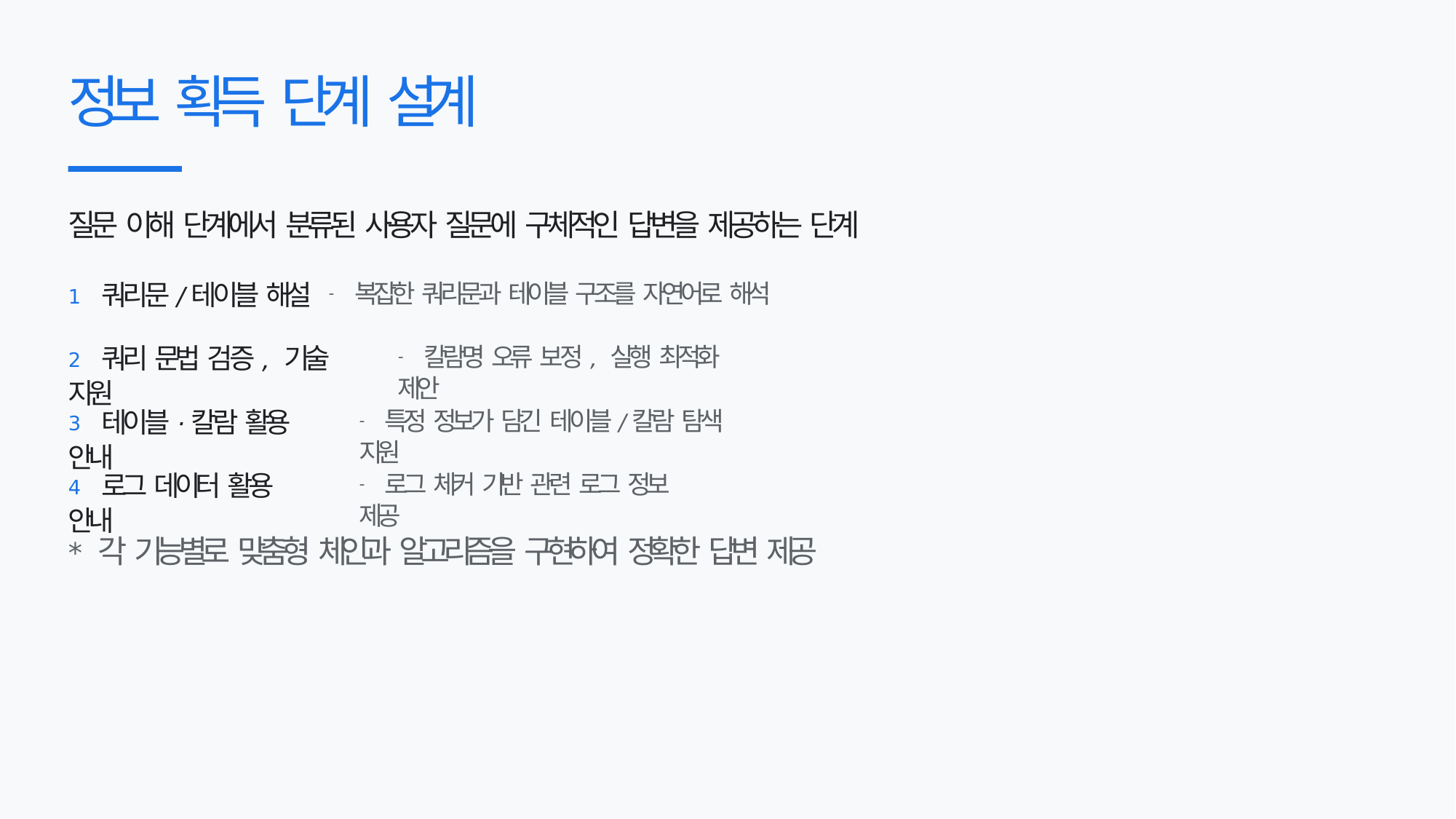

# 정보 획득 단계 설계

질문 이해 단계에서 분류된 사용자 질문에 구체적인 답변을 제공하는 단계
1 쿼리문/테이블 해설
- 복잡한 쿼리문과 테이블 구조를 자연어로 해석
2 쿼리 문법 검증, 기술 지원
- 칼람명 오류 보정, 실행 최적화 제안
3 테이블·칼람 활용 안내
- 특정 정보가 담긴 테이블/칼람 탐색 지원
4 로그 데이터 활용 안내
- 로그 체커 기반 관련 로그 정보 제공
* 각 기능별로 맞춤형 체인과 알고리즘을 구현하여 정확한 답변 제공